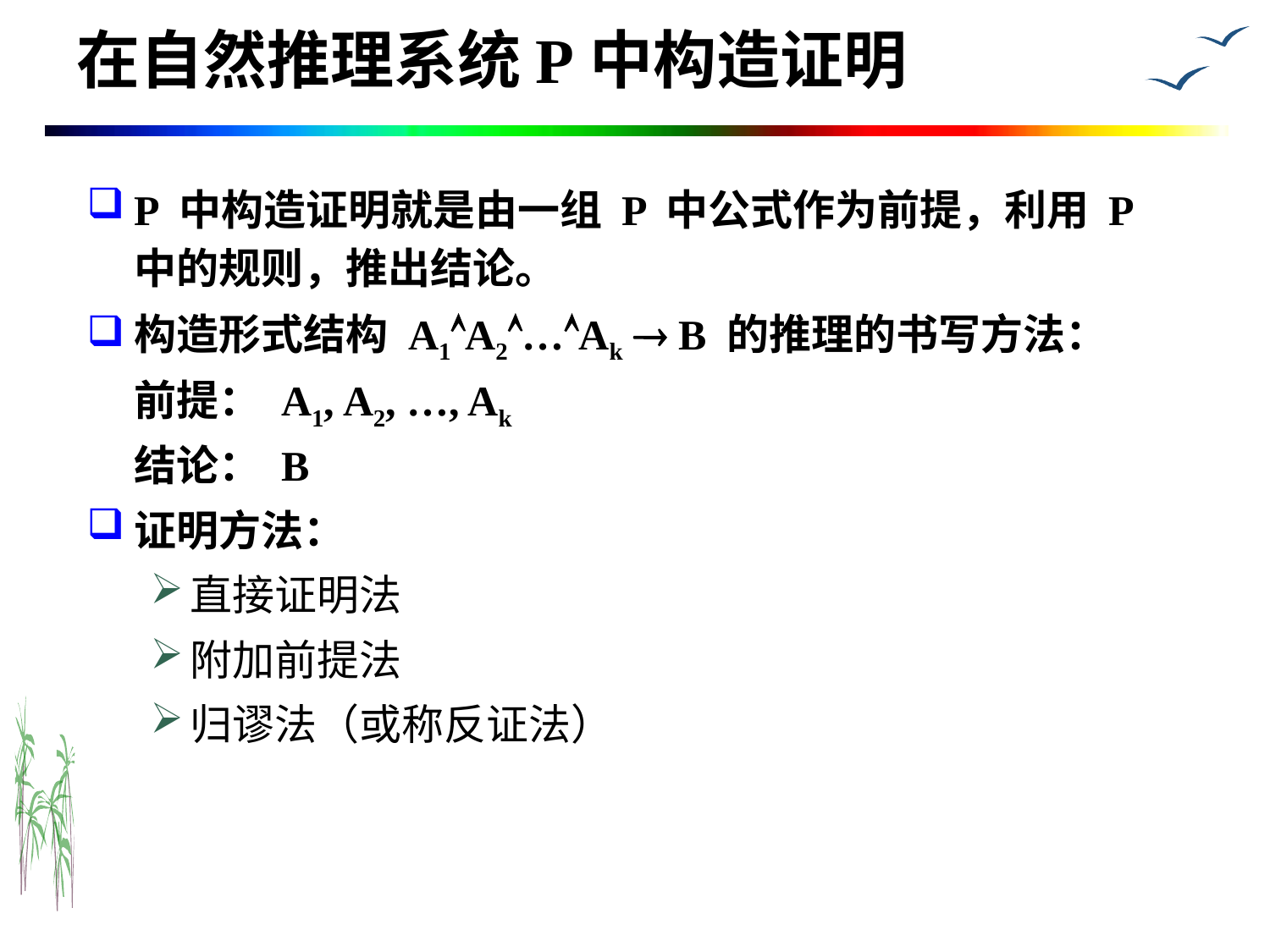

# 在自然推理系统P中构造证明
P 中构造证明就是由一组 P 中公式作为前提，利用 P 中的规则，推出结论。
构造形式结构 A1∧A2∧…∧Ak → B 的推理的书写方法：
前提： A1, A2, …, Ak
结论： B
证明方法：
直接证明法
附加前提法
归谬法（或称反证法）